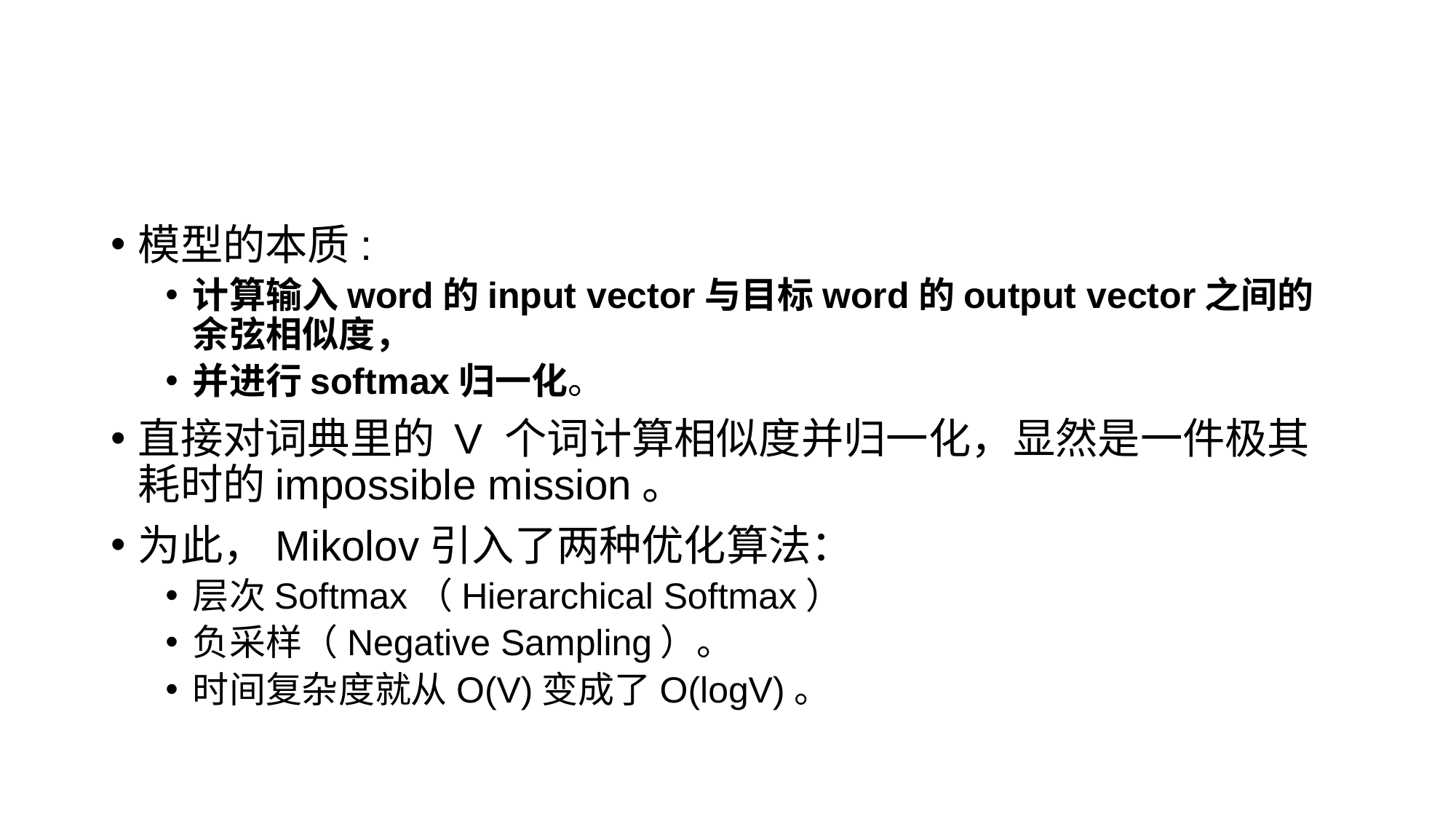

#
模型的本质:
计算输入word的input vector与目标word的output vector之间的余弦相似度，
并进行softmax归一化。
直接对词典里的 V 个词计算相似度并归一化，显然是一件极其耗时的impossible mission。
为此，Mikolov引入了两种优化算法：
层次Softmax（Hierarchical Softmax）
负采样（Negative Sampling）。
时间复杂度就从O(V)变成了O(logV)。